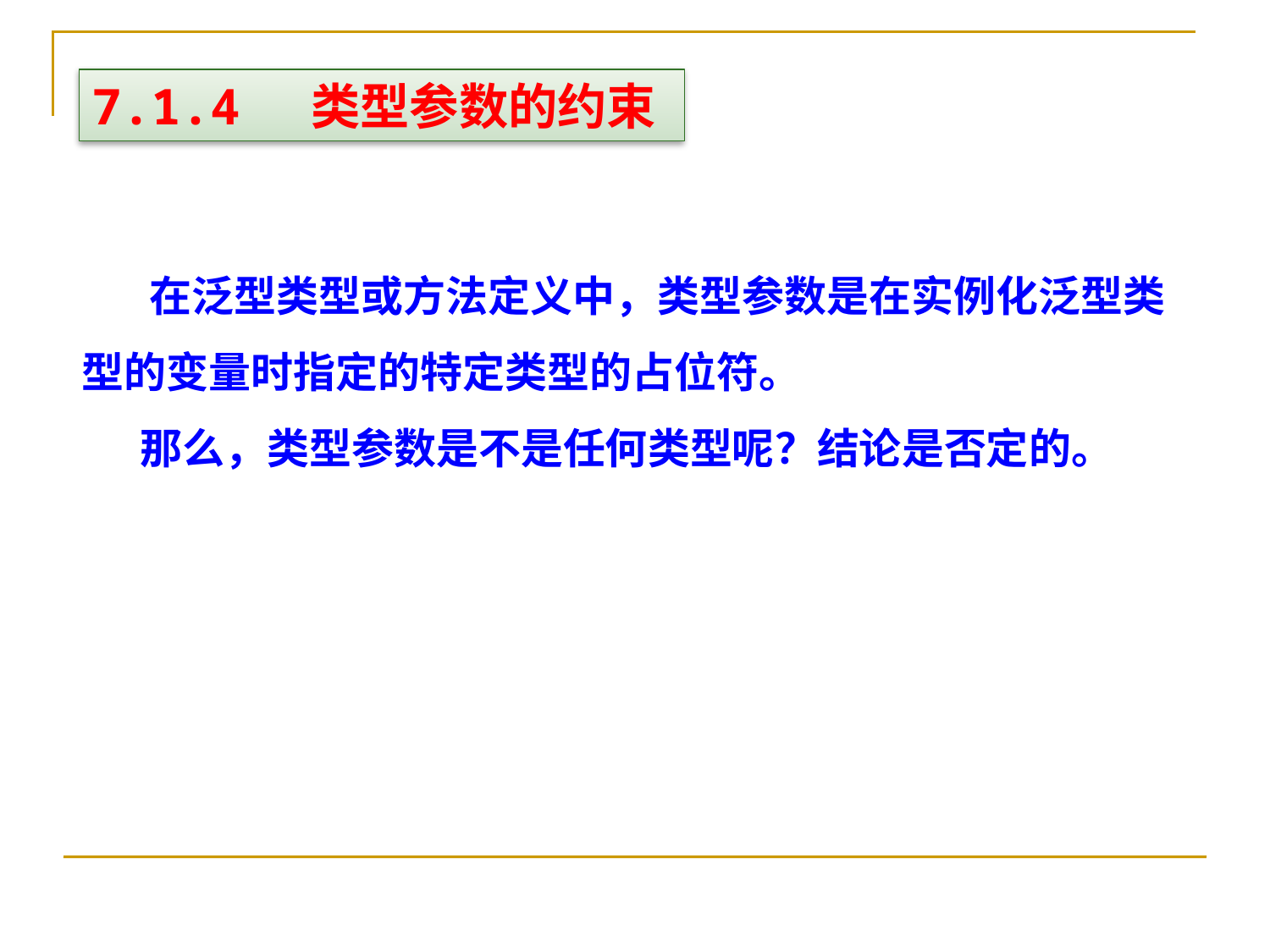

7.1.4  类型参数的约束
      在泛型类型或方法定义中，类型参数是在实例化泛型类型的变量时指定的特定类型的占位符。
     那么，类型参数是不是任何类型呢？结论是否定的。